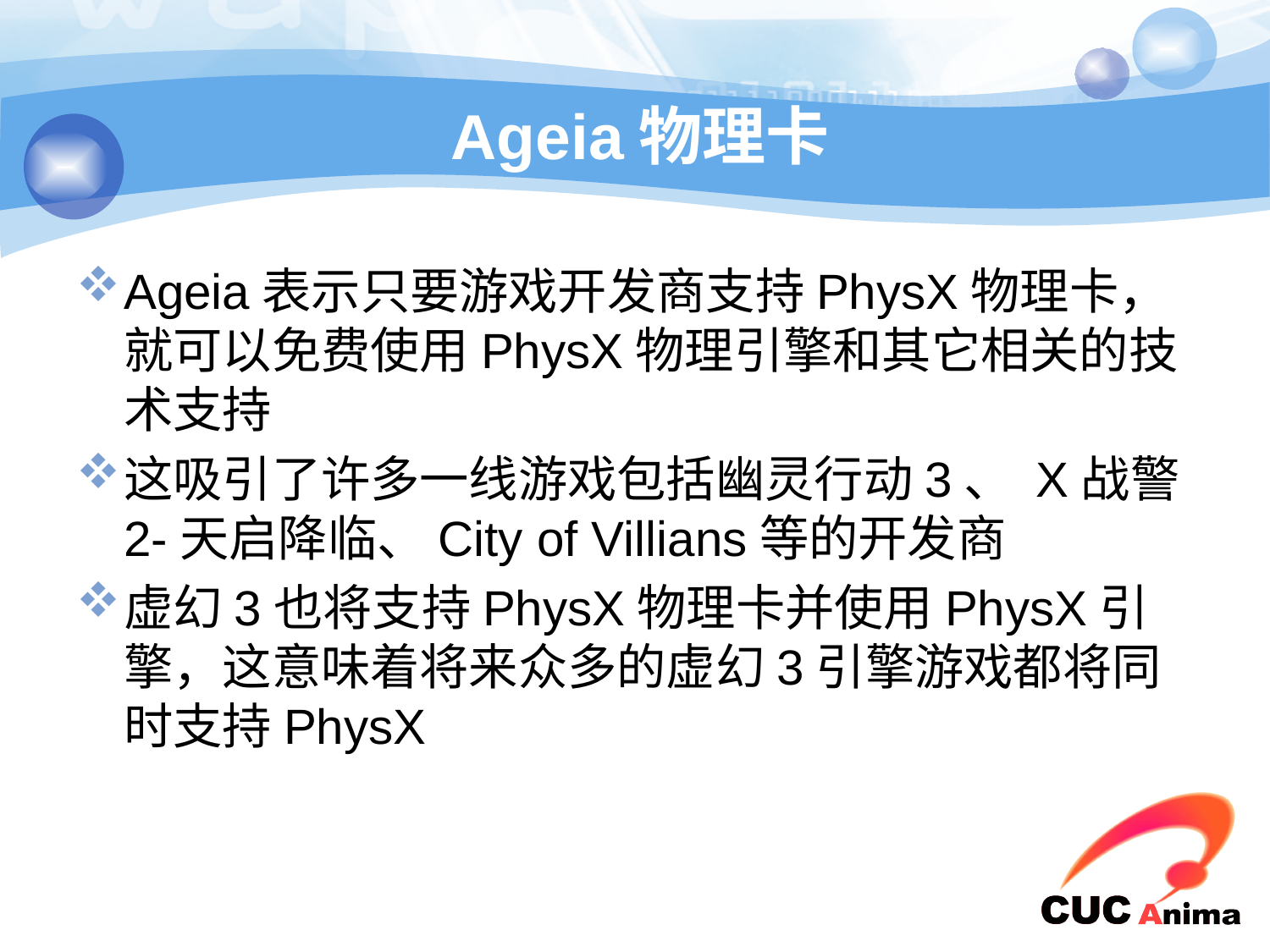

# Ageia物理卡
Ageia表示只要游戏开发商支持PhysX物理卡，就可以免费使用PhysX物理引擎和其它相关的技术支持
这吸引了许多一线游戏包括幽灵行动3、 X战警2-天启降临、City of Villians等的开发商
虚幻3也将支持PhysX物理卡并使用PhysX引擎，这意味着将来众多的虚幻3引擎游戏都将同时支持PhysX